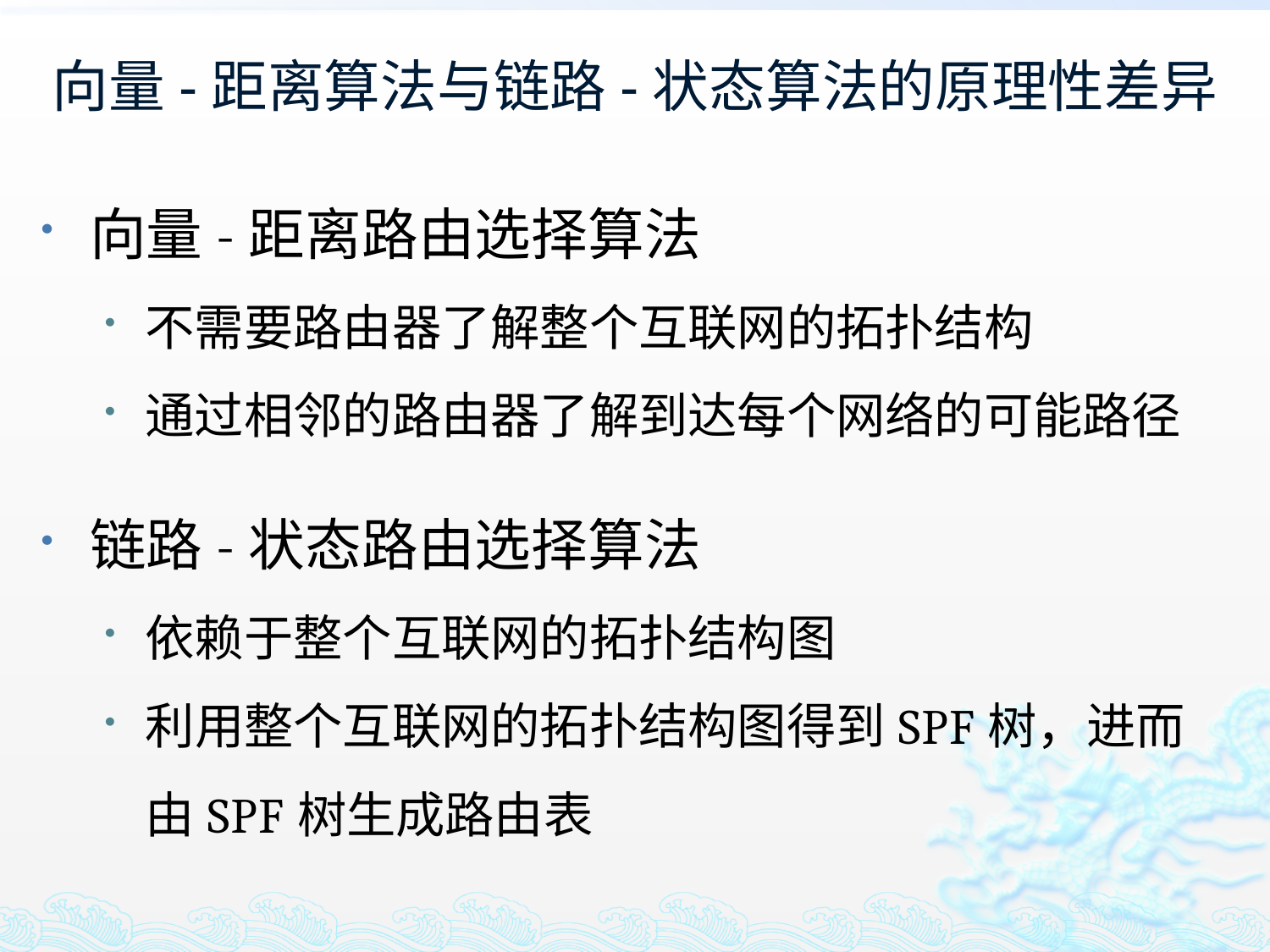

# 向量-距离算法与链路-状态算法的原理性差异
向量-距离路由选择算法
不需要路由器了解整个互联网的拓扑结构
通过相邻的路由器了解到达每个网络的可能路径
链路-状态路由选择算法
依赖于整个互联网的拓扑结构图
利用整个互联网的拓扑结构图得到SPF树，进而由SPF树生成路由表